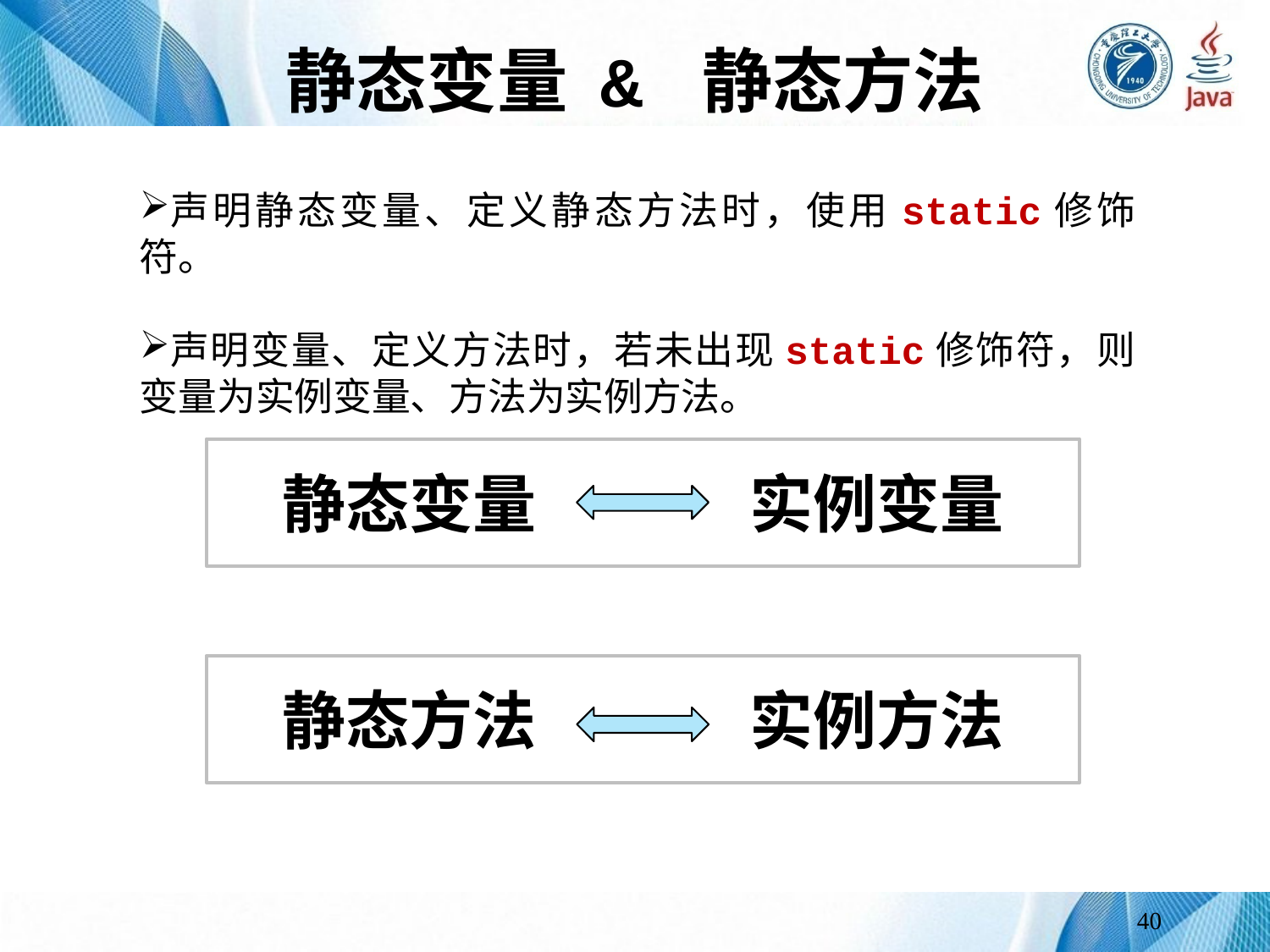

# 静态变量 & 静态方法
声明静态变量、定义静态方法时，使用static修饰符。

声明变量、定义方法时，若未出现static修饰符，则变量为实例变量、方法为实例方法。
静态变量       	      实例变量

静态方法       	      实例方法

40